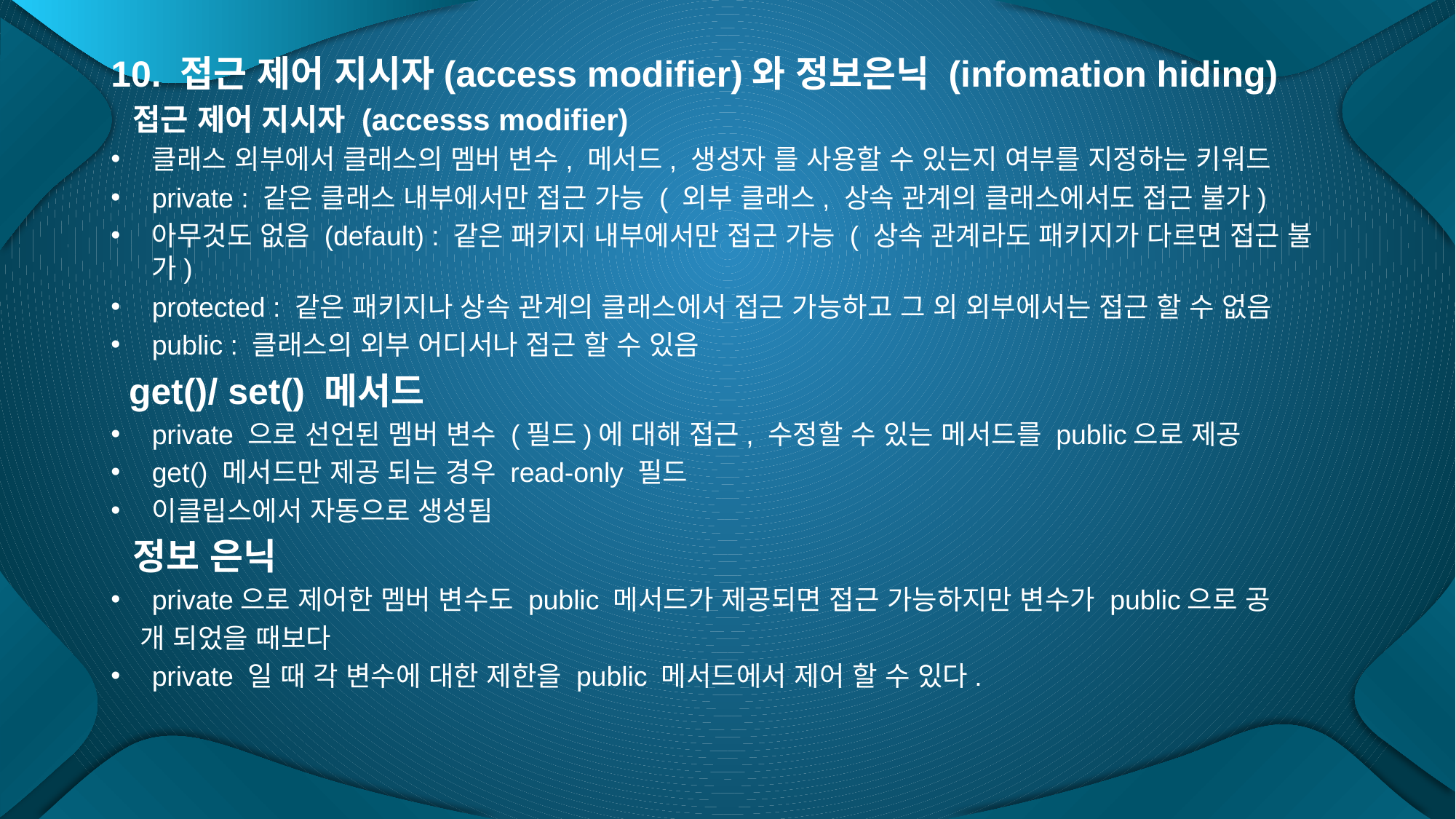

10. 접근 제어 지시자(access modifier)와 정보은닉 (infomation hiding)
  접근 제어 지시자 (accesss modifier)
클래스 외부에서 클래스의 멤버 변수, 메서드, 생성자 를 사용할 수 있는지 여부를 지정하는 키워드
private : 같은 클래스 내부에서만 접근 가능 ( 외부 클래스, 상속 관계의 클래스에서도 접근 불가)
아무것도 없음 (default) : 같은 패키지 내부에서만 접근 가능 ( 상속 관계라도 패키지가 다르면 접근 불가)
protected : 같은 패키지나 상속 관계의 클래스에서 접근 가능하고 그 외 외부에서는 접근 할 수 없음
public : 클래스의 외부 어디서나 접근 할 수 있음
  get()/ set() 메서드
private 으로 선언된 멤버 변수 (필드)에 대해 접근, 수정할 수 있는 메서드를 public으로 제공
get() 메서드만 제공 되는 경우 read-only 필드
이클립스에서 자동으로 생성됨
  정보 은닉
private으로 제어한 멤버 변수도 public 메서드가 제공되면 접근 가능하지만 변수가 public으로 공
   개 되었을 때보다
private 일 때 각 변수에 대한 제한을 public 메서드에서 제어 할 수 있다.